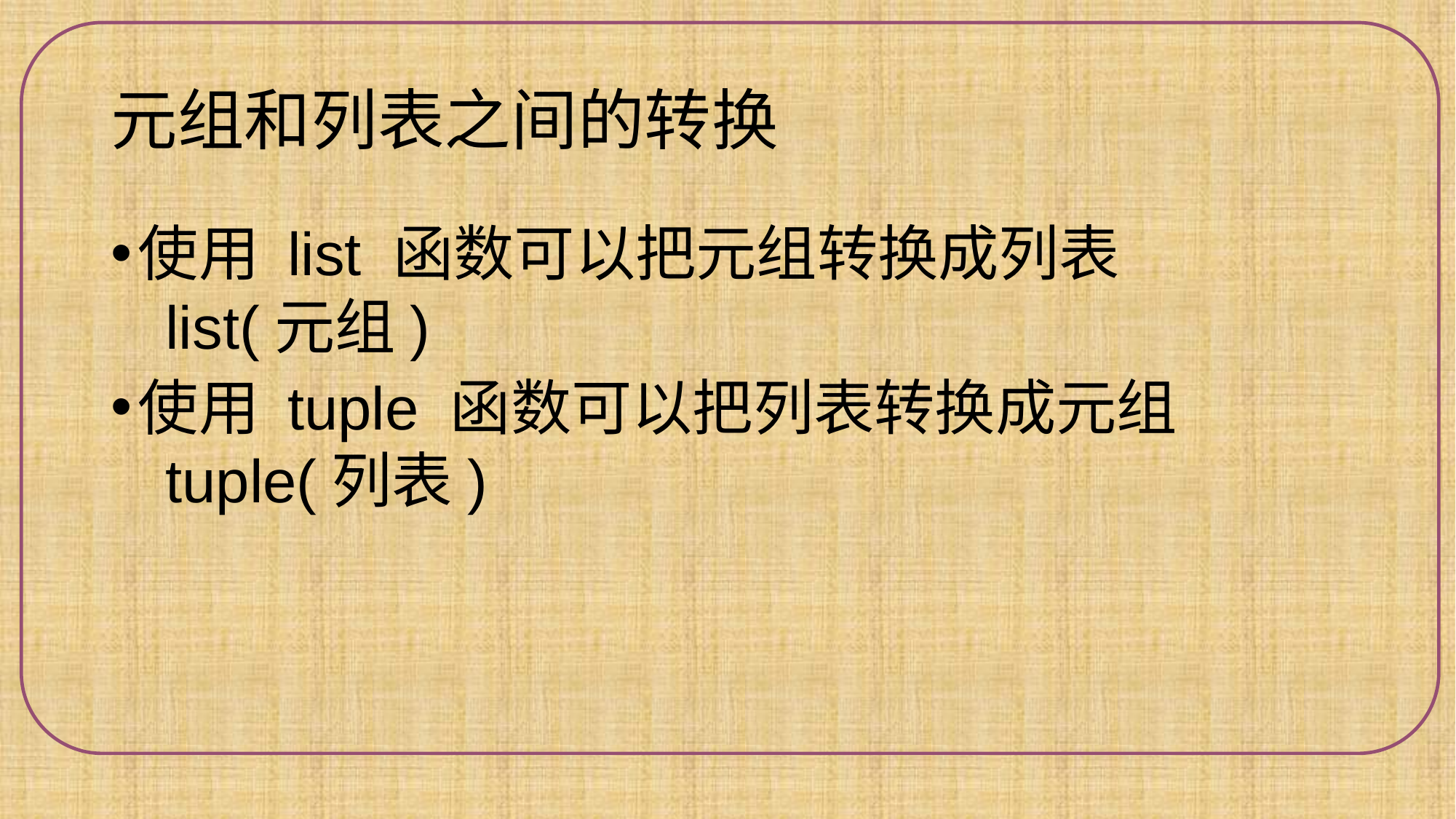

# 元组和列表之间的转换
使用 list 函数可以把元组转换成列表
list(元组)
使用 tuple 函数可以把列表转换成元组
tuple(列表)